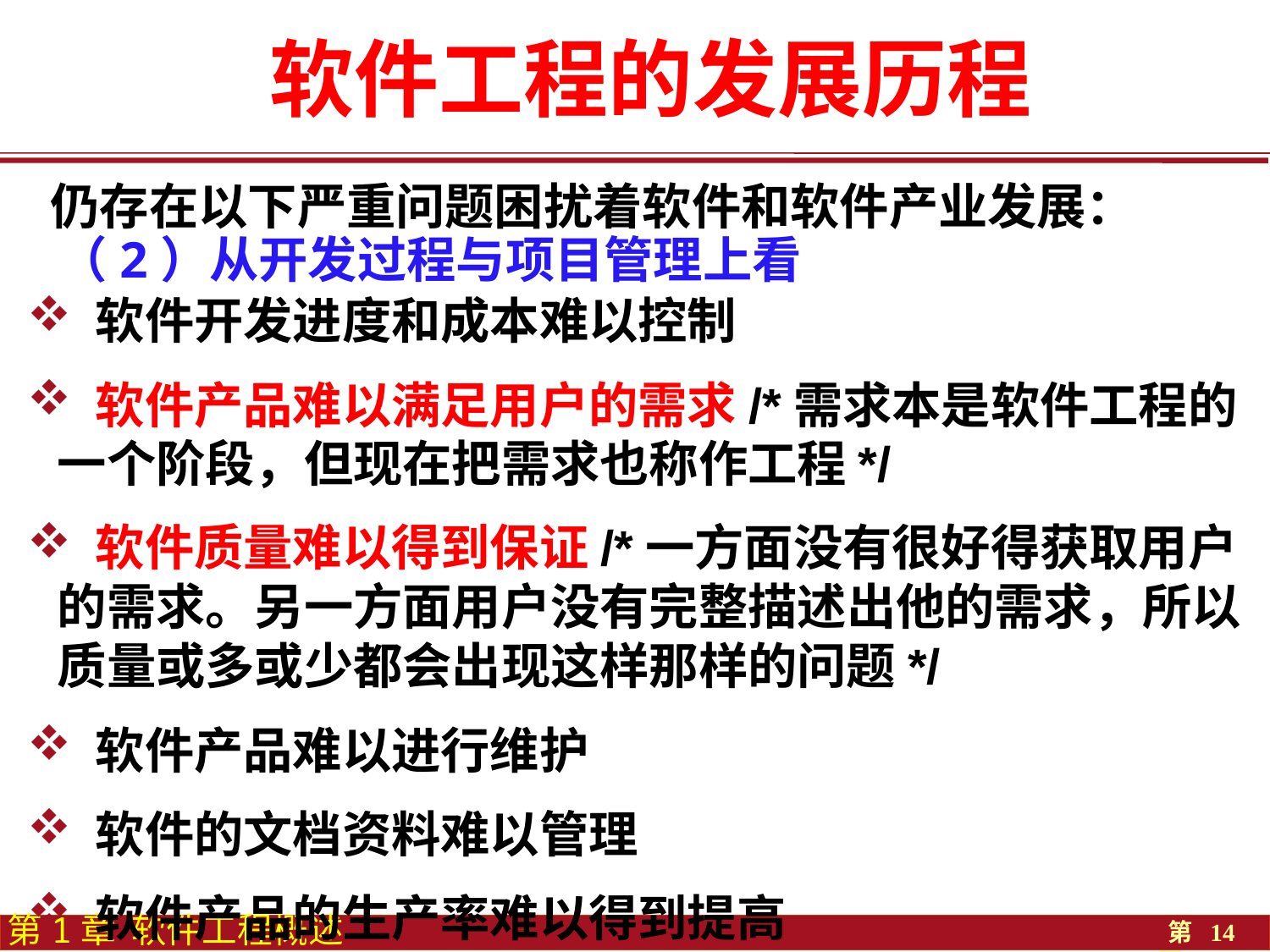

# 软件工程的发展历程
仍存在以下严重问题困扰着软件和软件产业发展：
（2）从开发过程与项目管理上看
 软件开发进度和成本难以控制
 软件产品难以满足用户的需求/*需求本是软件工程的一个阶段，但现在把需求也称作工程*/
 软件质量难以得到保证/*一方面没有很好得获取用户的需求。另一方面用户没有完整描述出他的需求，所以质量或多或少都会出现这样那样的问题*/
 软件产品难以进行维护
 软件的文档资料难以管理
 软件产品的生产率难以得到提高